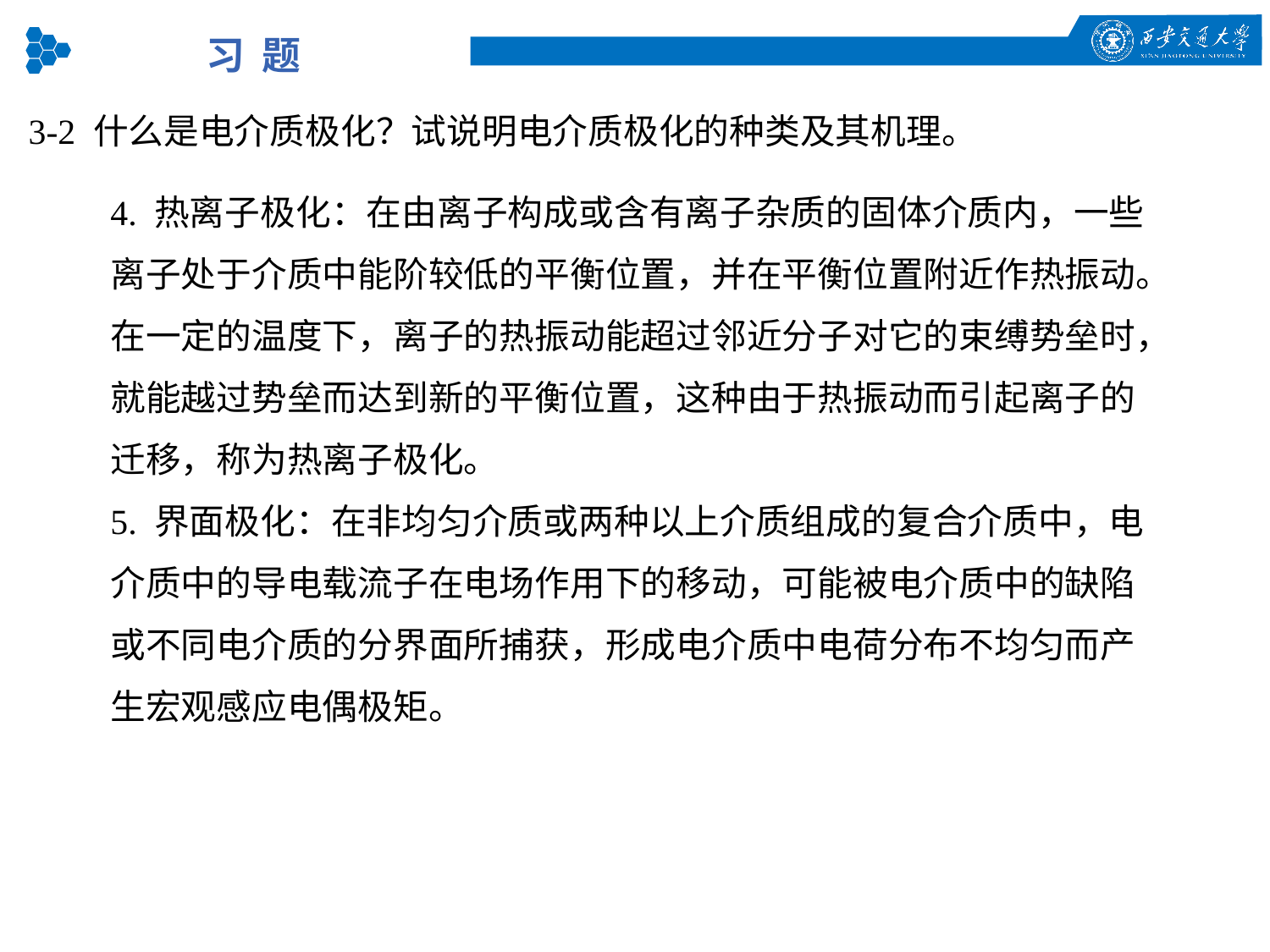

习  题
3-2 什么是电介质极化？试说明电介质极化的种类及其机理。
4. 热离子极化：在由离子构成或含有离子杂质的固体介质内，一些离子处于介质中能阶较低的平衡位置，并在平衡位置附近作热振动。在一定的温度下，离子的热振动能超过邻近分子对它的束缚势垒时，就能越过势垒而达到新的平衡位置，这种由于热振动而引起离子的迁移，称为热离子极化。
5. 界面极化：在非均匀介质或两种以上介质组成的复合介质中，电介质中的导电载流子在电场作用下的移动，可能被电介质中的缺陷或不同电介质的分界面所捕获，形成电介质中电荷分布不均匀而产生宏观感应电偶极矩。